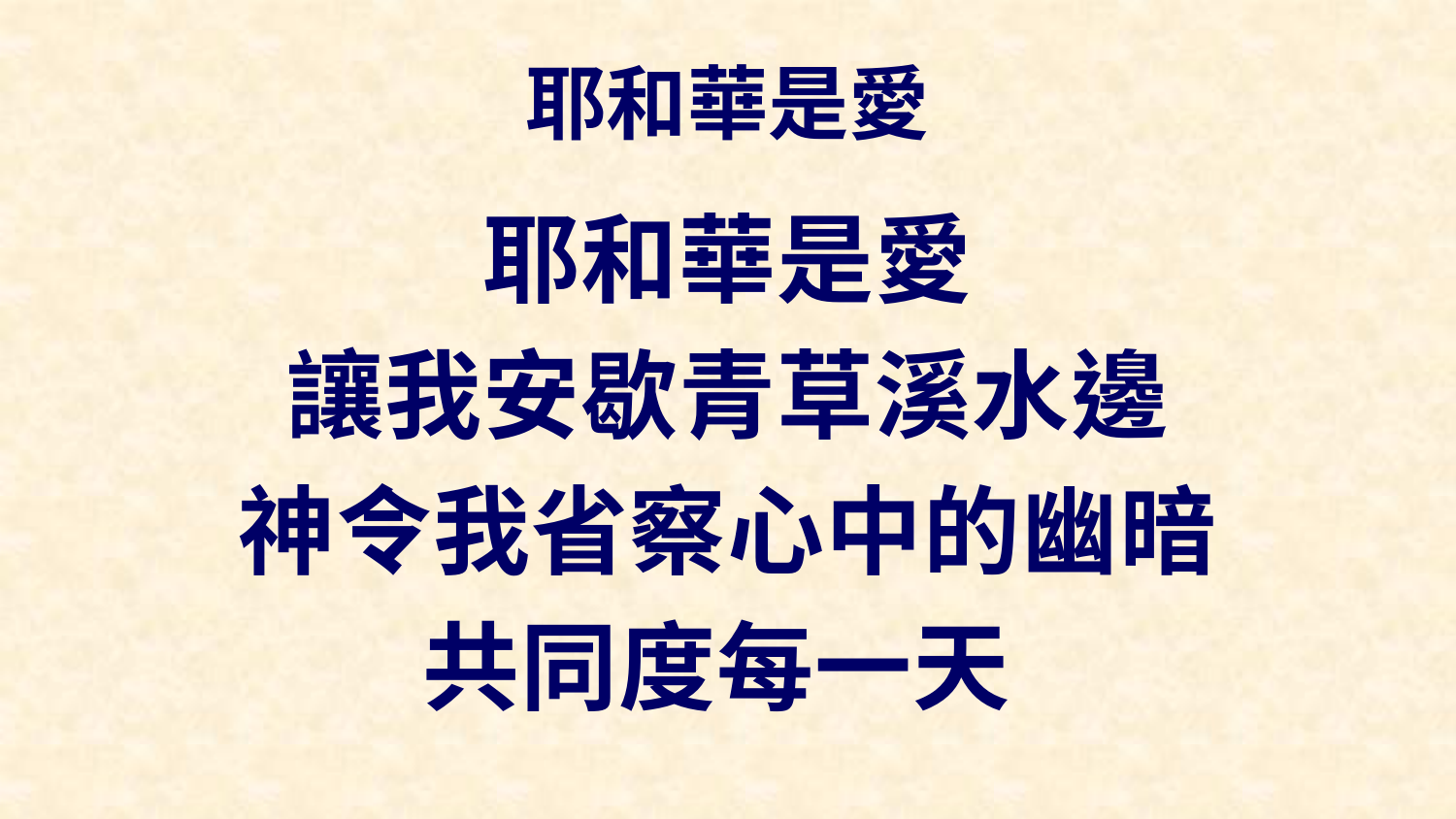

# 耶和華是愛
耶和華是愛
讓我安歇青草溪水邊
神令我省察心中的幽暗
共同度每一天